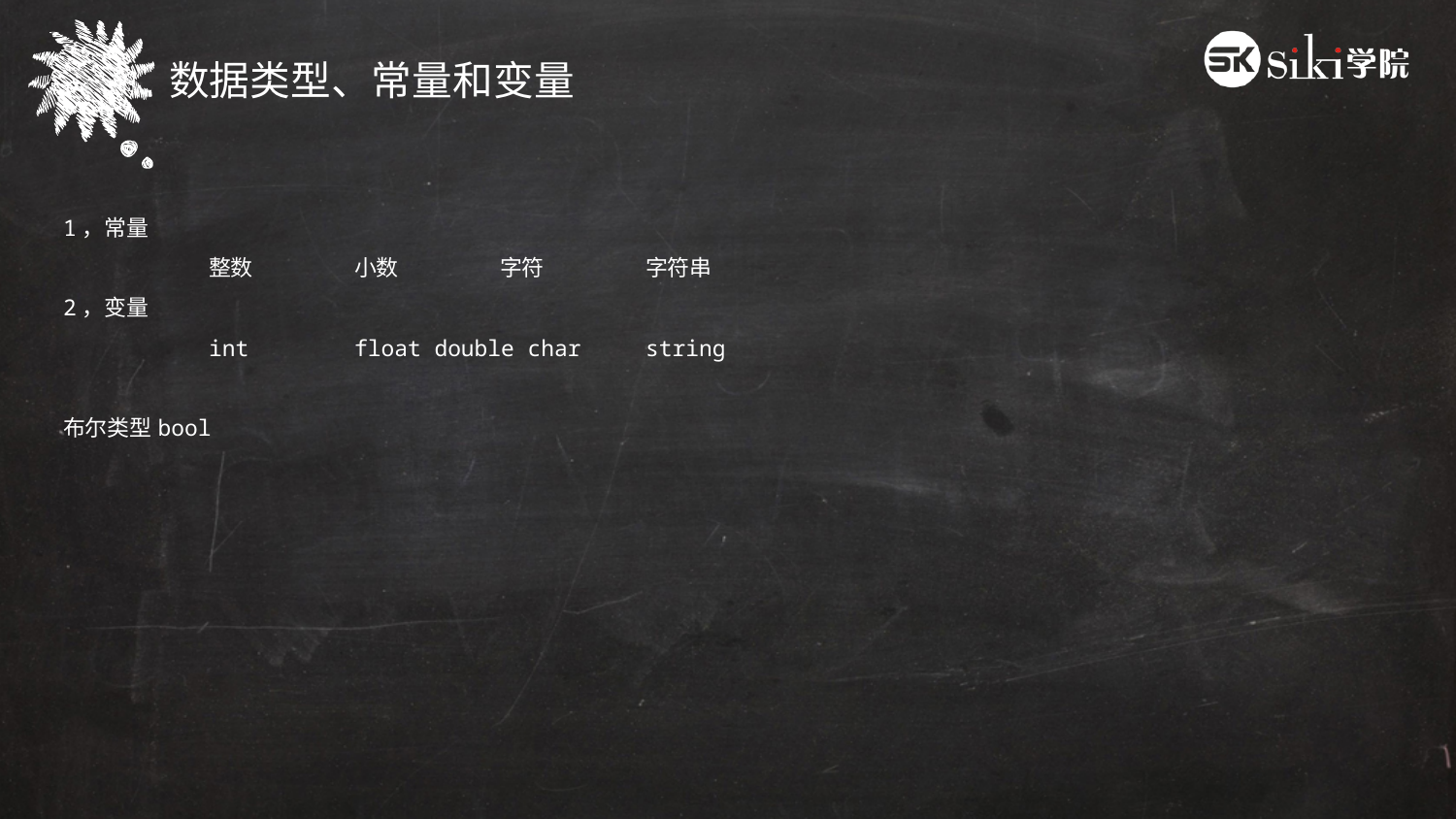

数据类型、常量和变量
1，常量
	整数	小数	字符	字符串
2，变量
	int	float double char	string

布尔类型bool